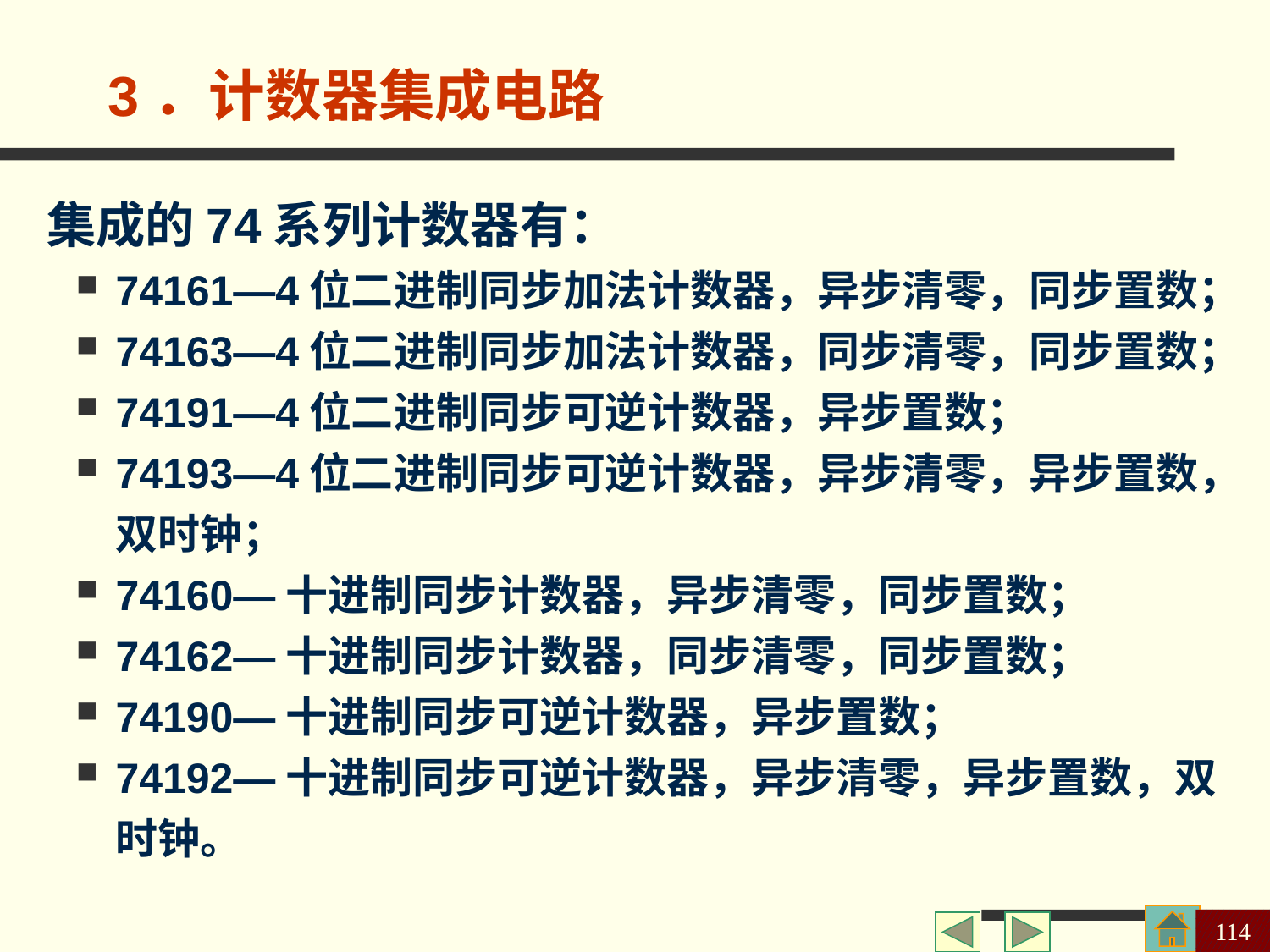

3．计数器集成电路
  集成的74系列计数器有：
74161—4位二进制同步加法计数器，异步清零，同步置数；
74163—4位二进制同步加法计数器，同步清零，同步置数；
74191—4位二进制同步可逆计数器，异步置数；
74193—4位二进制同步可逆计数器，异步清零，异步置数，双时钟；
74160—十进制同步计数器，异步清零，同步置数；
74162—十进制同步计数器，同步清零，同步置数；
74190—十进制同步可逆计数器，异步置数；
74192—十进制同步可逆计数器，异步清零，异步置数，双时钟。
114